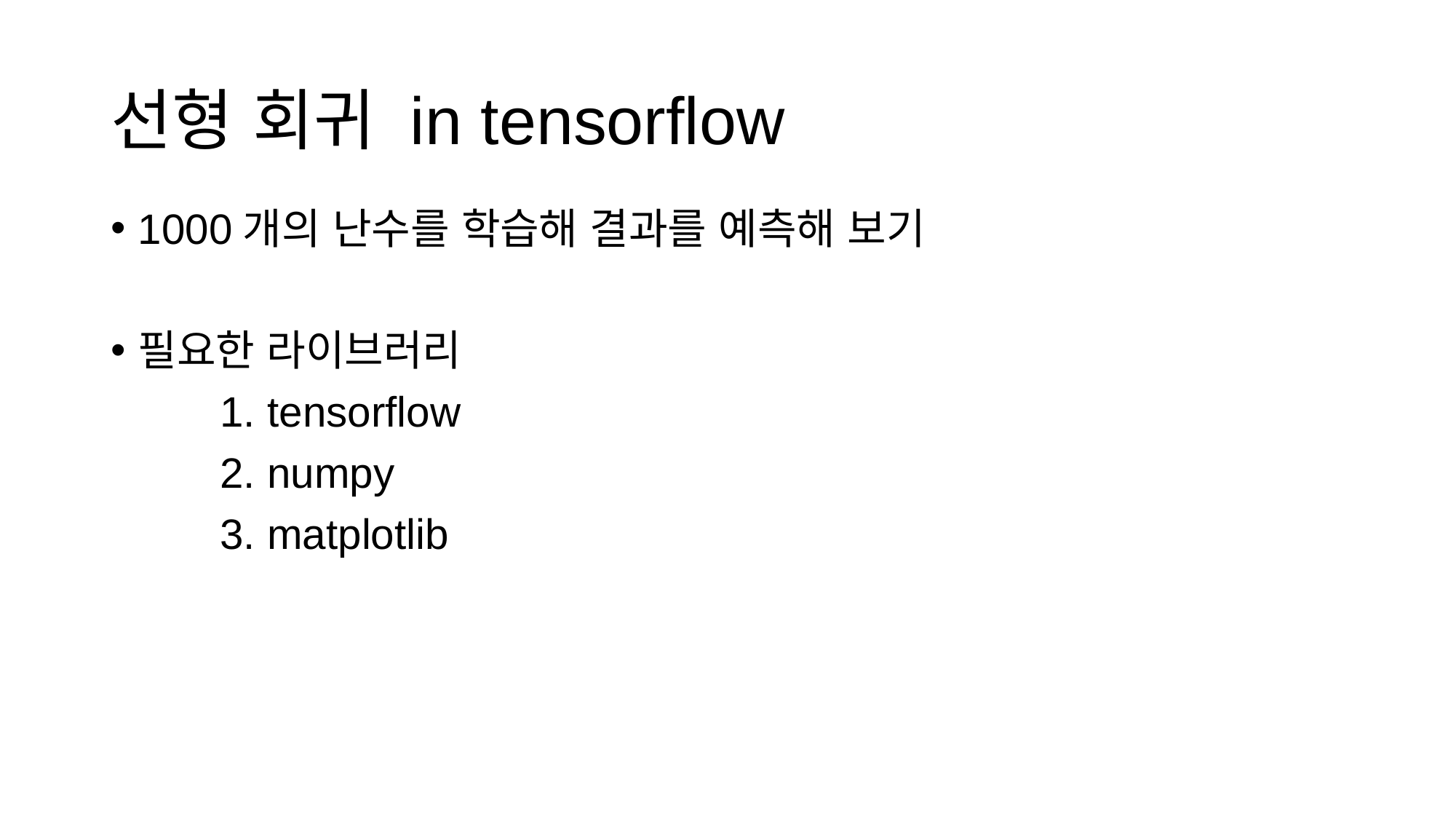

# 선형 회귀 in tensorflow
1000개의 난수를 학습해 결과를 예측해 보기

필요한 라이브러리
	1. tensorflow
	2. numpy
	3. matplotlib